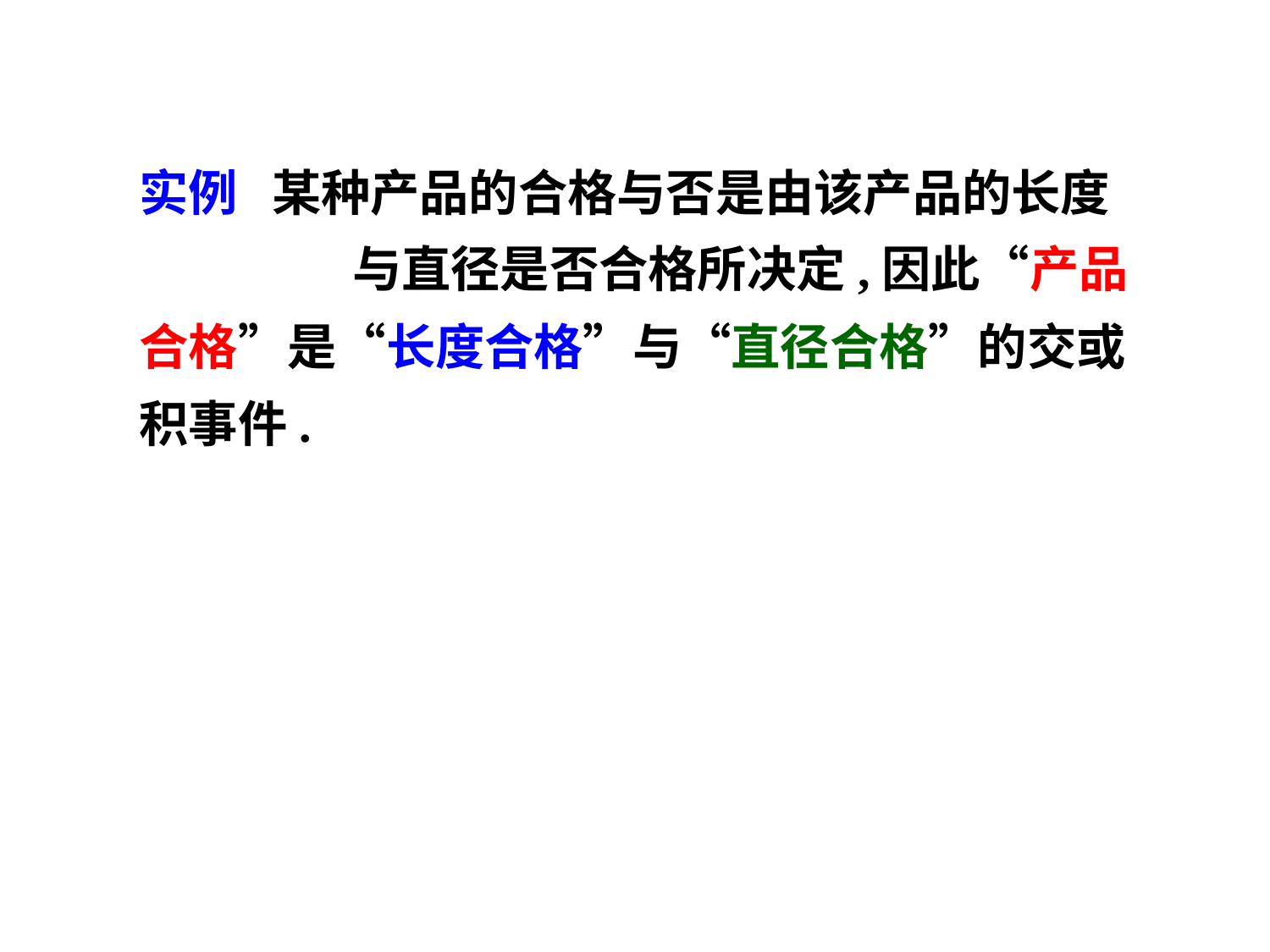

实例   某种产品的合格与否是由该产品的长度                        与直径是否合格所决定,因此“产品合格”是“长度合格”与“直径合格”的交或积事件.